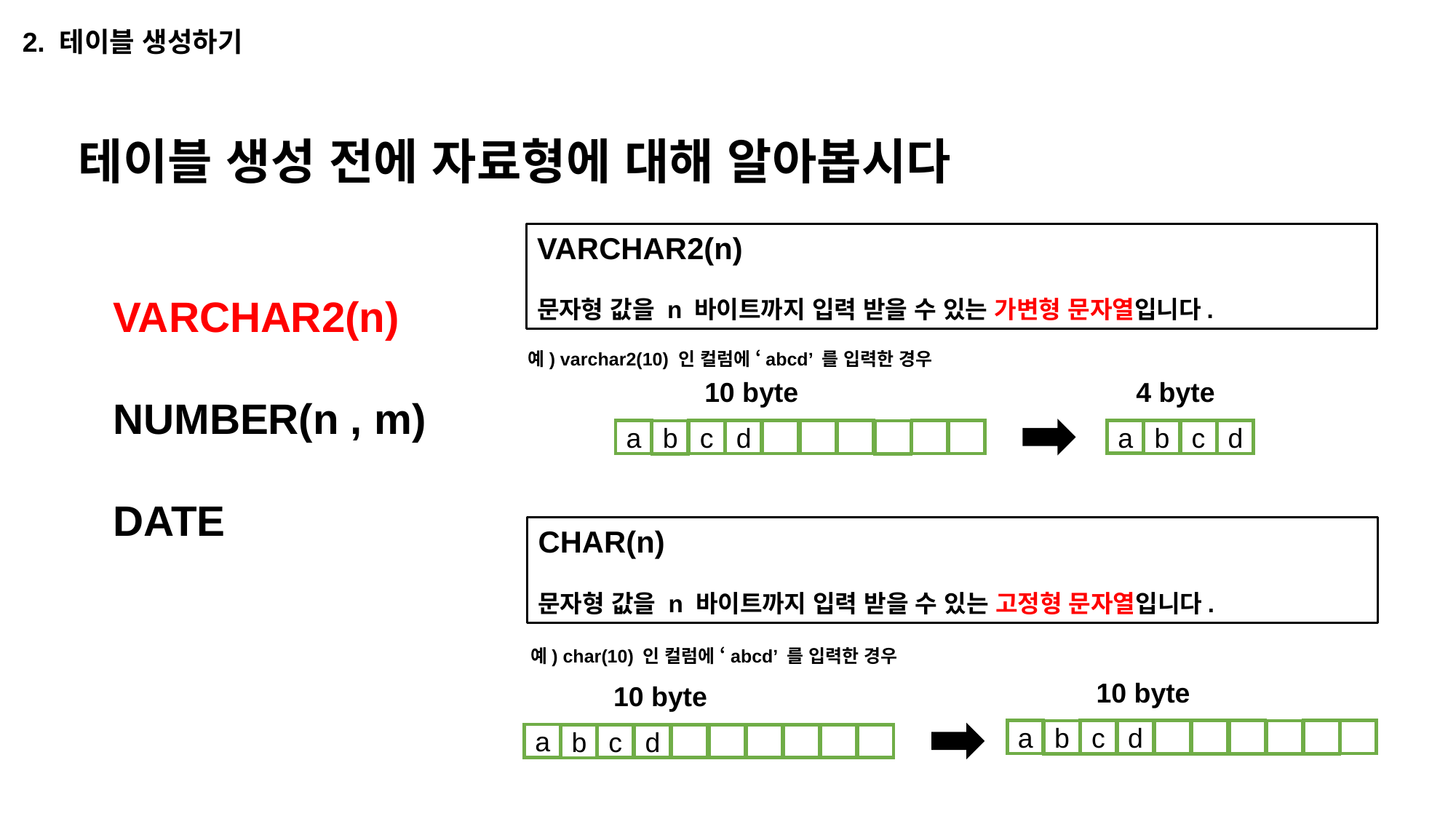

2. 테이블 생성하기
테이블 생성 전에 자료형에 대해 알아봅시다
VARCHAR2(n)

문자형 값을 n 바이트까지 입력 받을 수 있는 가변형 문자열입니다.
VARCHAR2(n)

NUMBER(n , m)

DATE
예) varchar2(10) 인 컬럼에 ‘abcd’ 를 입력한 경우
10 byte
4 byte
a
a

c
d

c
d

b

b
CHAR(n)

문자형 값을 n 바이트까지 입력 받을 수 있는 고정형 문자열입니다.
예) char(10) 인 컬럼에 ‘abcd’ 를 입력한 경우
10 byte
10 byte
a

c
d

b
a

c
d

b